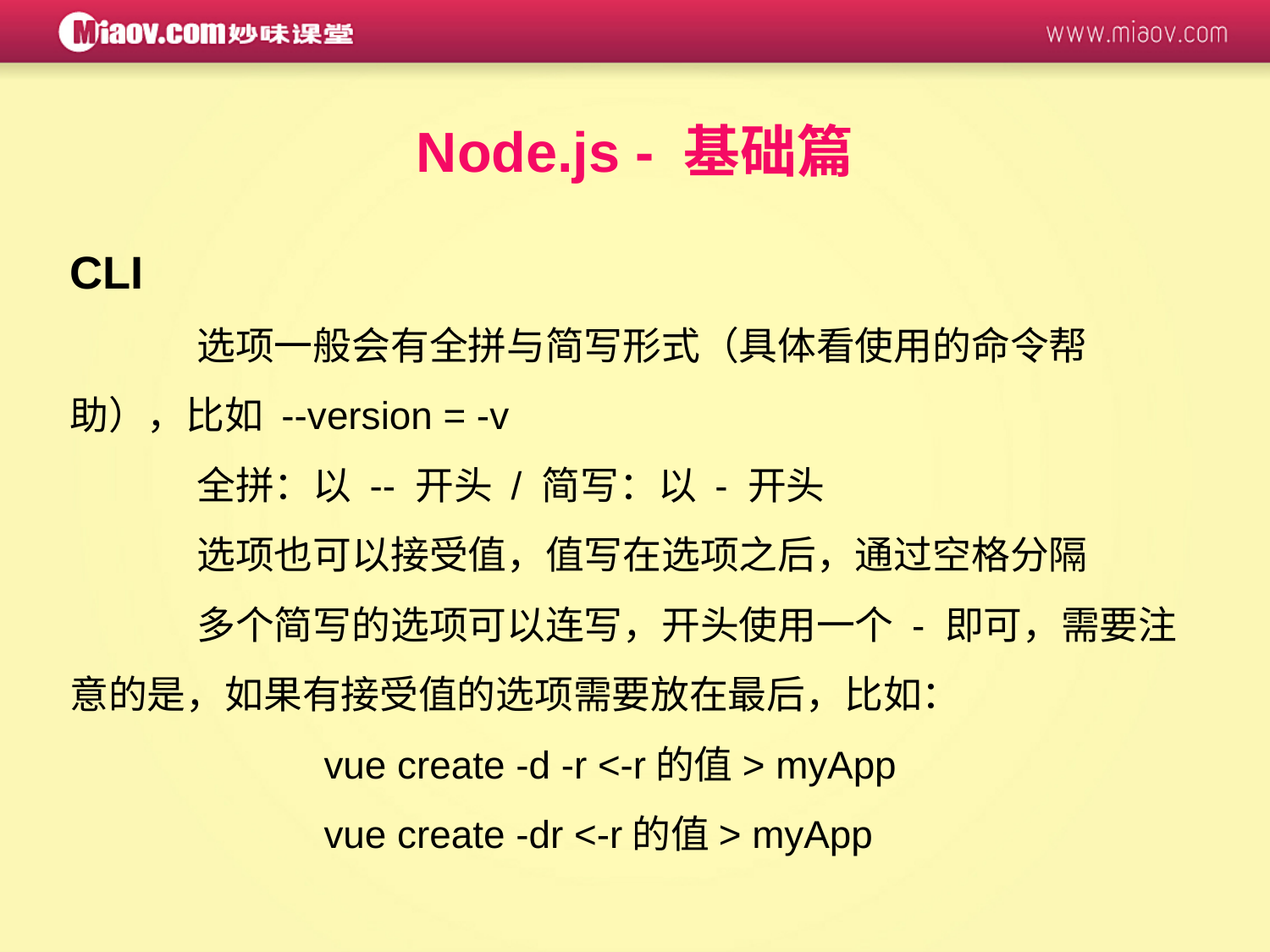

Node.js - 基础篇
CLI
	选项一般会有全拼与简写形式（具体看使用的命令帮助），比如 --version = -v
	全拼：以 -- 开头 / 简写：以 - 开头
	选项也可以接受值，值写在选项之后，通过空格分隔
	多个简写的选项可以连写，开头使用一个 - 即可，需要注意的是，如果有接受值的选项需要放在最后，比如：
		vue create -d -r <-r的值> myApp
		vue create -dr <-r的值> myApp